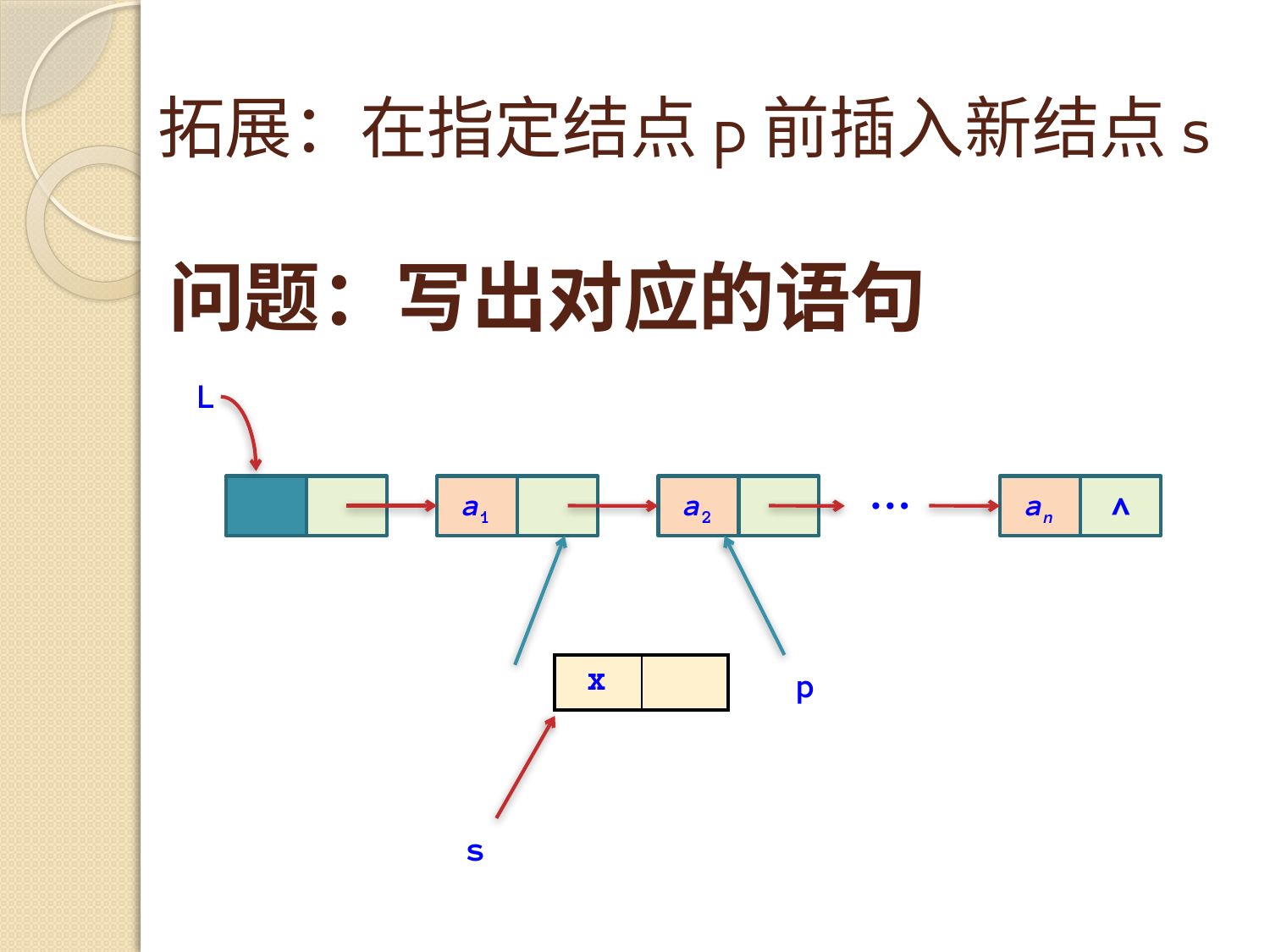

# 拓展：在指定结点p前插入新结点s
问题：写出对应的语句
L

…

a1

a2

an
∧
p

| x |  |
| --- | --- |
s